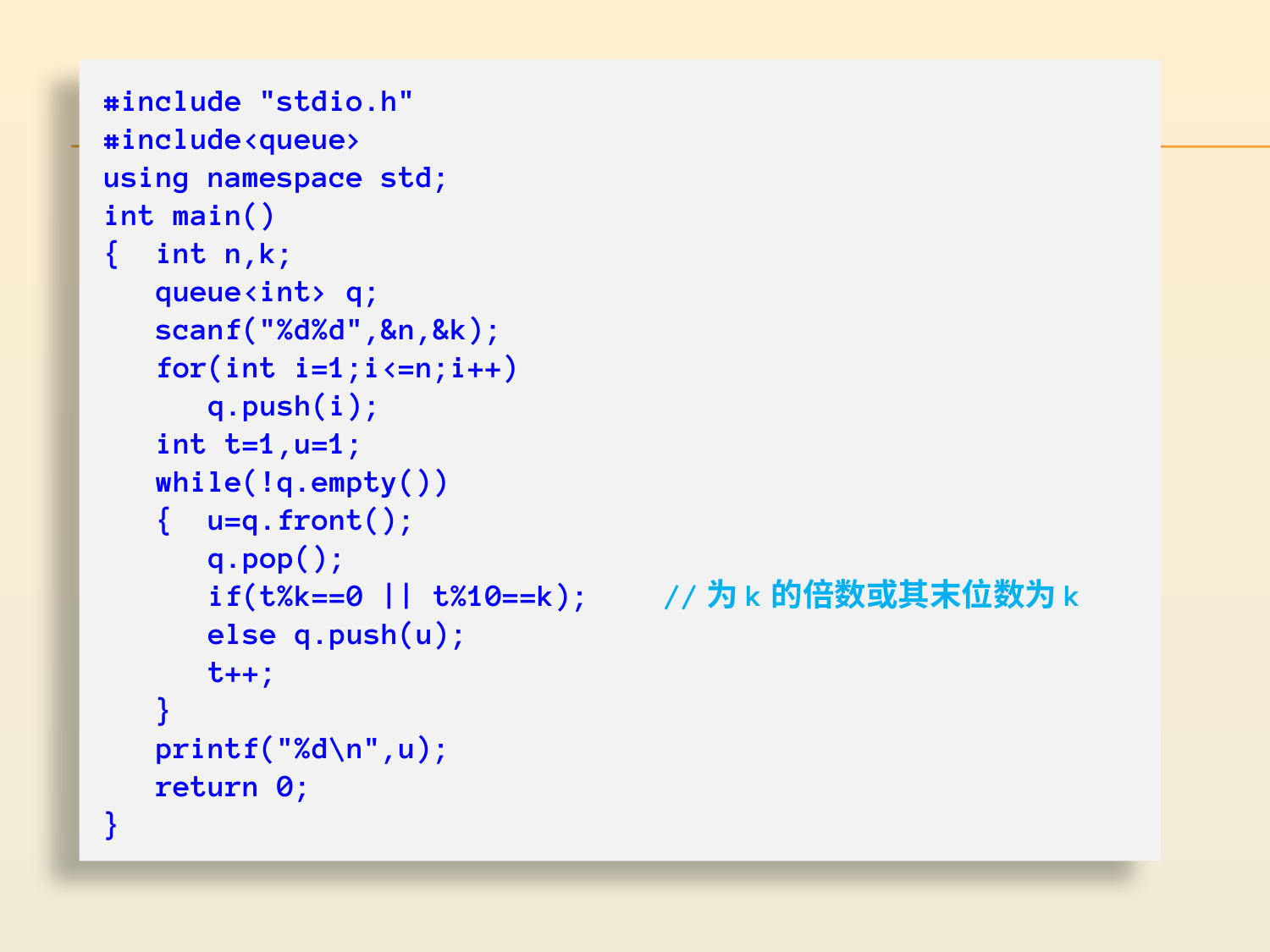

#include "stdio.h"
#include<queue>
using namespace std;
int main()
{  int n,k;
   queue<int> q;
   scanf("%d%d",&n,&k);
   for(int i=1;i<=n;i++)
      q.push(i);
   int t=1,u=1;
   while(!q.empty())
   {  u=q.front();
      q.pop();
      if(t%k==0 || t%10==k);	   //为k的倍数或其末位数为k
      else q.push(u);
      t++;
   }
   printf("%d\n",u);
   return 0;
}